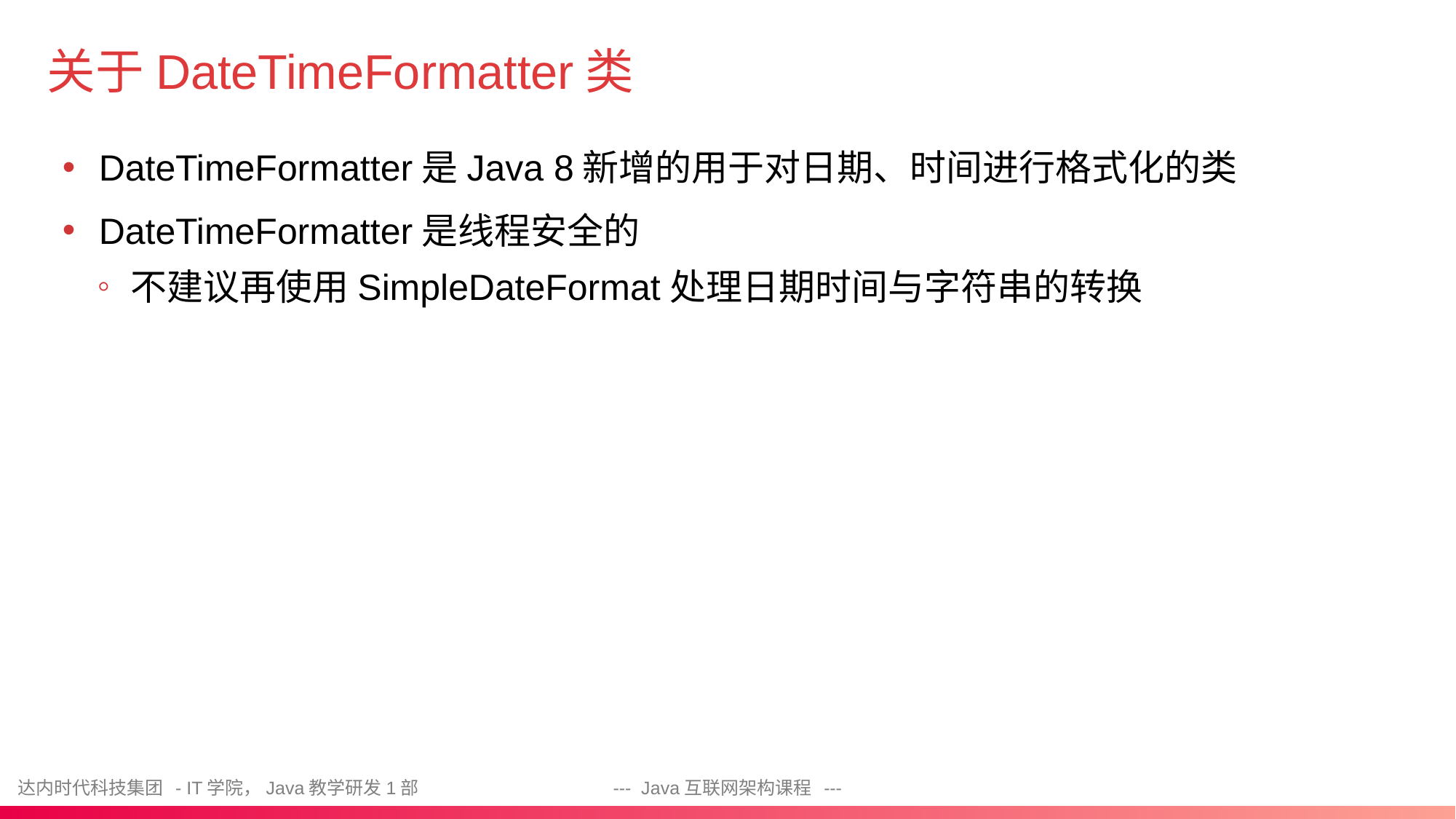

# 关于DateTimeFormatter类
DateTimeFormatter是Java 8新增的用于对日期、时间进行格式化的类
DateTimeFormatter是线程安全的
不建议再使用SimpleDateFormat处理日期时间与字符串的转换